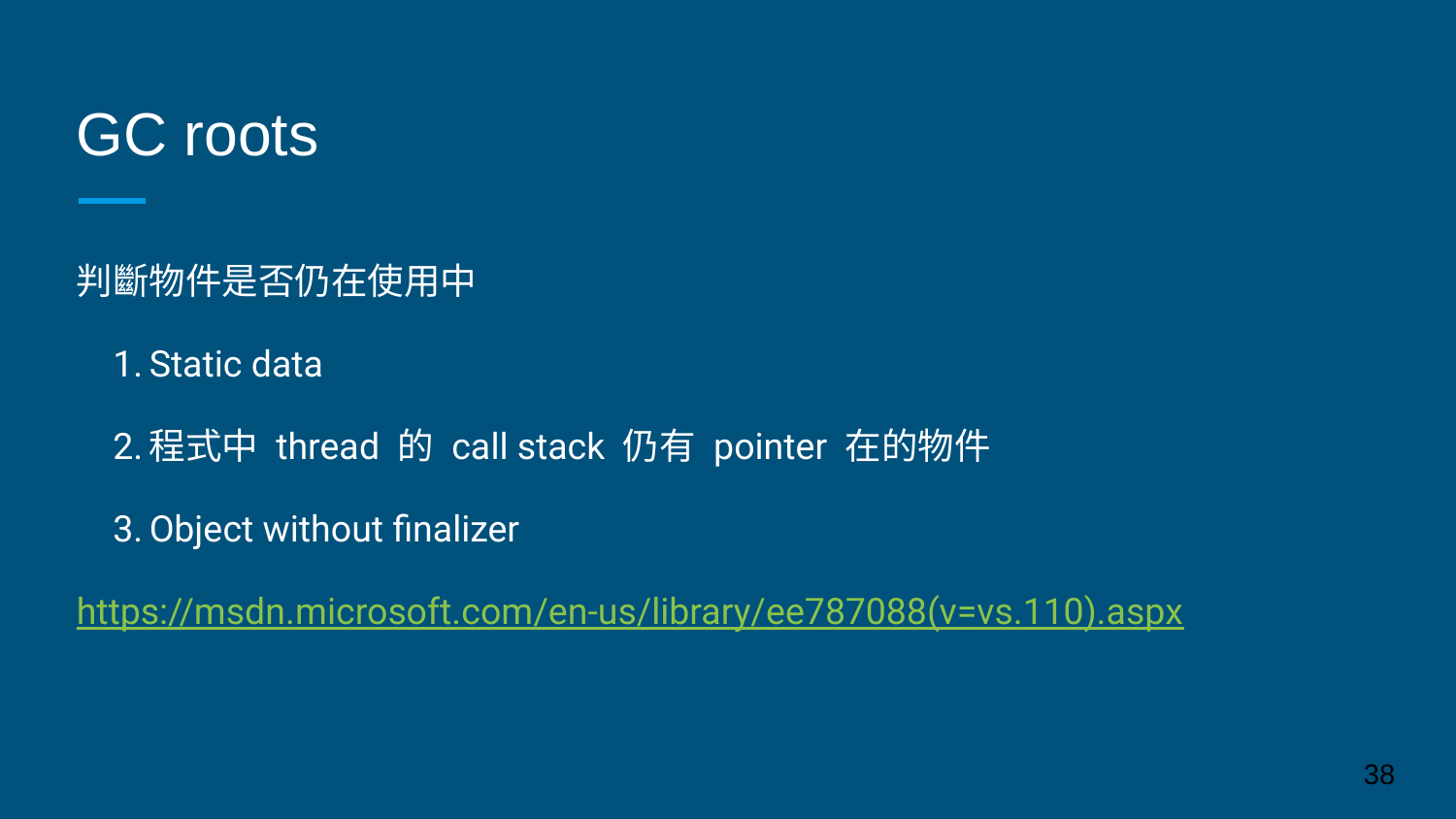

# GC roots
判斷物件是否仍在使用中
Static data
程式中 thread 的 call stack 仍有 pointer 在的物件
Object without finalizer
https://msdn.microsoft.com/en-us/library/ee787088(v=vs.110).aspx

38